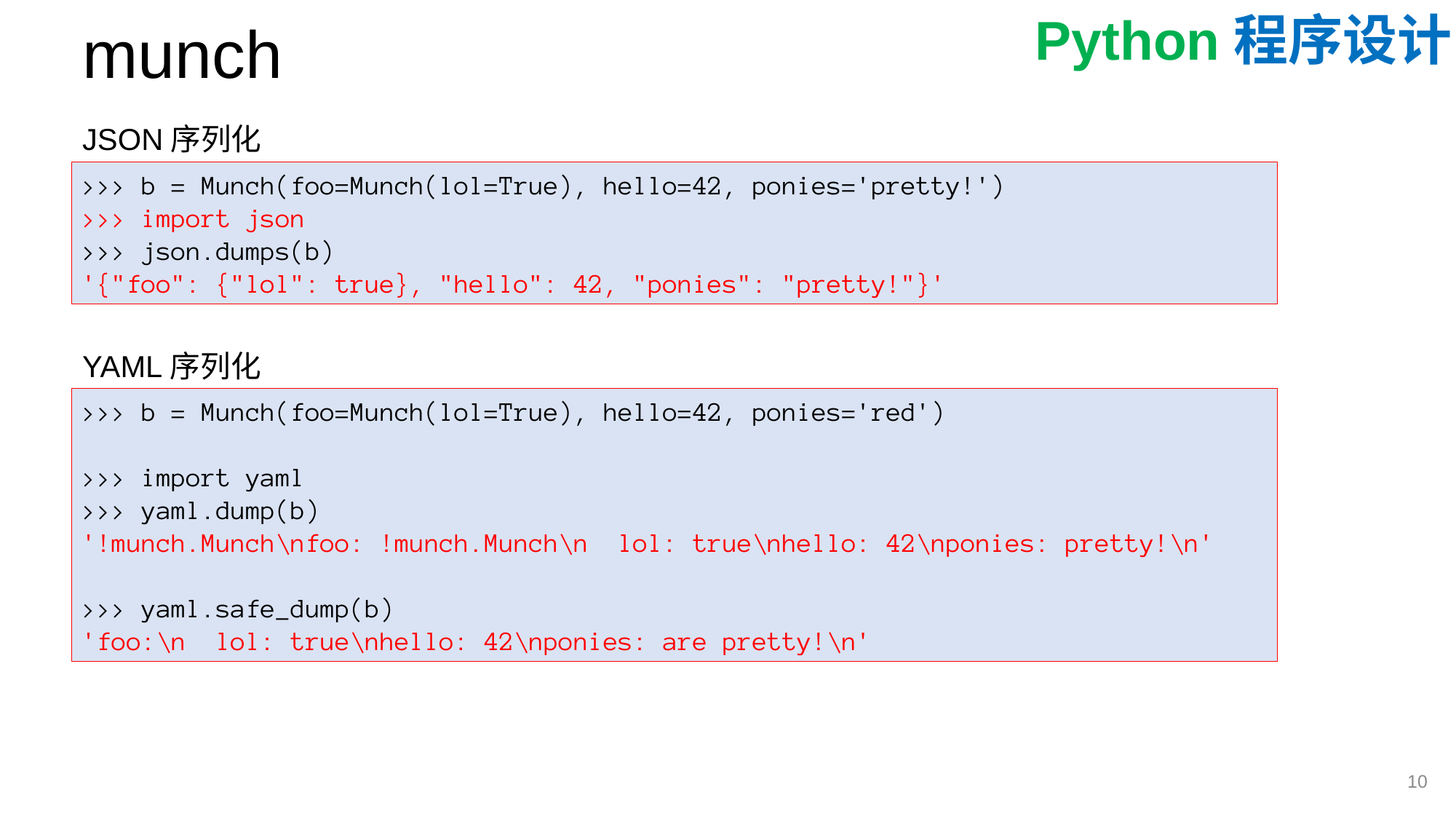

# munch
JSON序列化
>>> b = Munch(foo=Munch(lol=True), hello=42, ponies='pretty!')
>>> import json
>>> json.dumps(b)
'{"foo": {"lol": true}, "hello": 42, "ponies": "pretty!"}'
YAML序列化
>>> b = Munch(foo=Munch(lol=True), hello=42, ponies='red')

>>> import yaml
>>> yaml.dump(b)
'!munch.Munch\nfoo: !munch.Munch\n  lol: true\nhello: 42\nponies: pretty!\n'

>>> yaml.safe_dump(b)
'foo:\n  lol: true\nhello: 42\nponies: are pretty!\n'
10